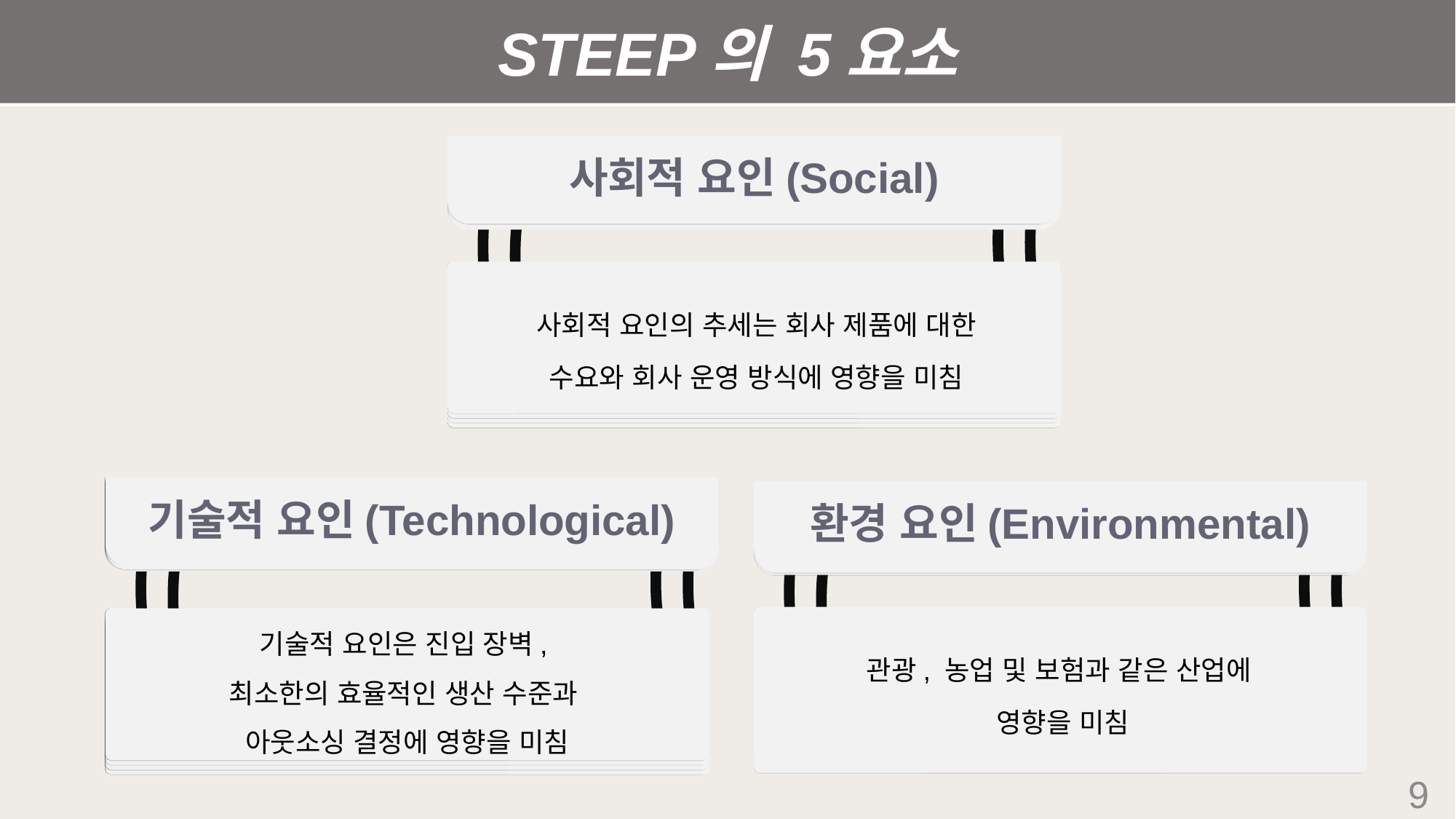

STEEP의 5요소
사회적 요인(Social)

사회적 요인의 추세는 회사 제품에 대한 수요와 회사 운영 방식에 영향을 미침
기술적 요인(Technological)

기술적 요인은 진입 장벽,
최소한의 효율적인 생산 수준과
아웃소싱 결정에 영향을 미침

환경 요인(Environmental)

관광, 농업 및 보험과 같은 산업에
영향을 미침
9